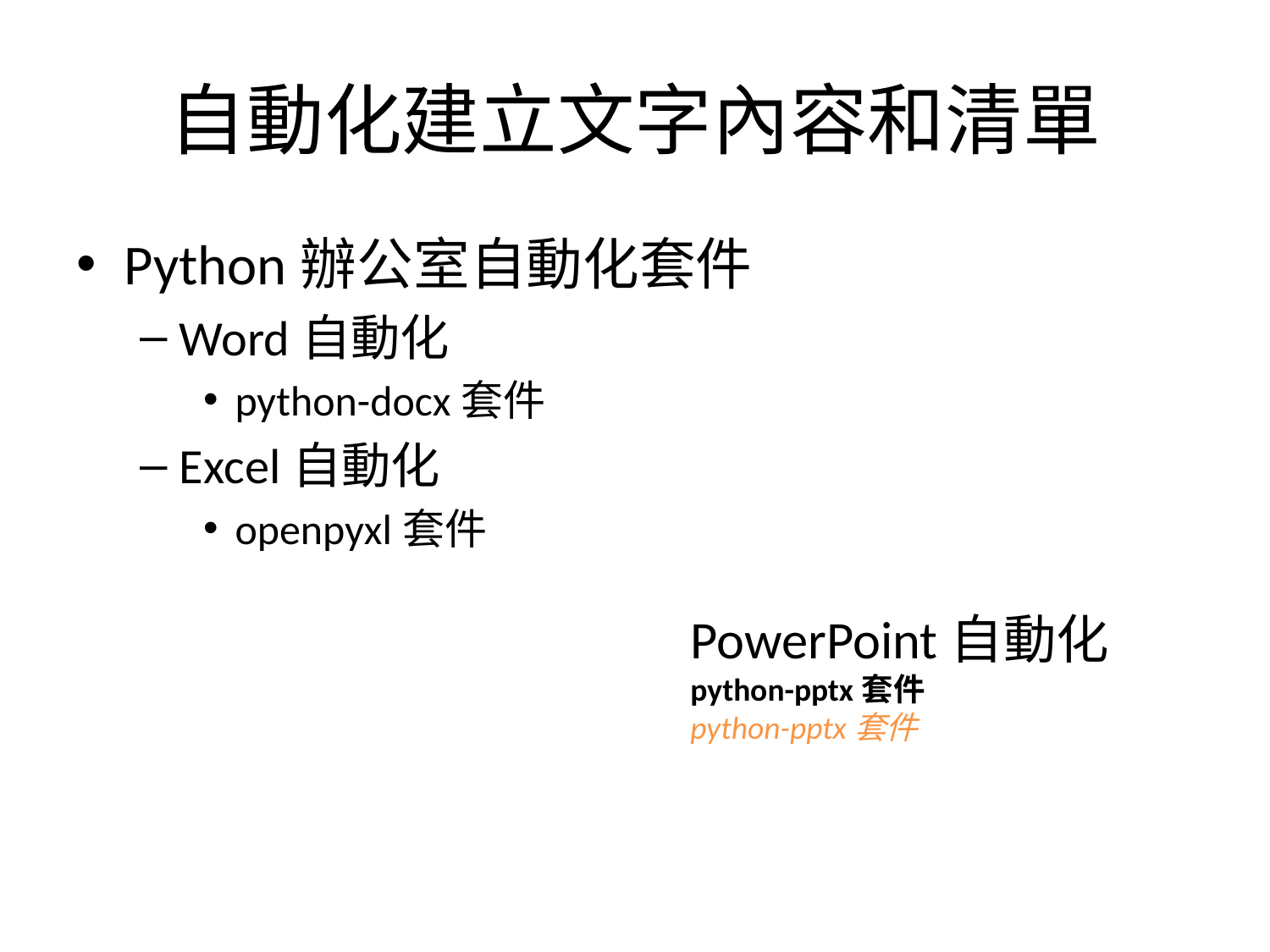

# 自動化建立文字內容和清單
Python辦公室自動化套件
Word自動化
python-docx套件
Excel自動化
openpyxl套件
PowerPoint自動化
python-pptx套件
python-pptx套件